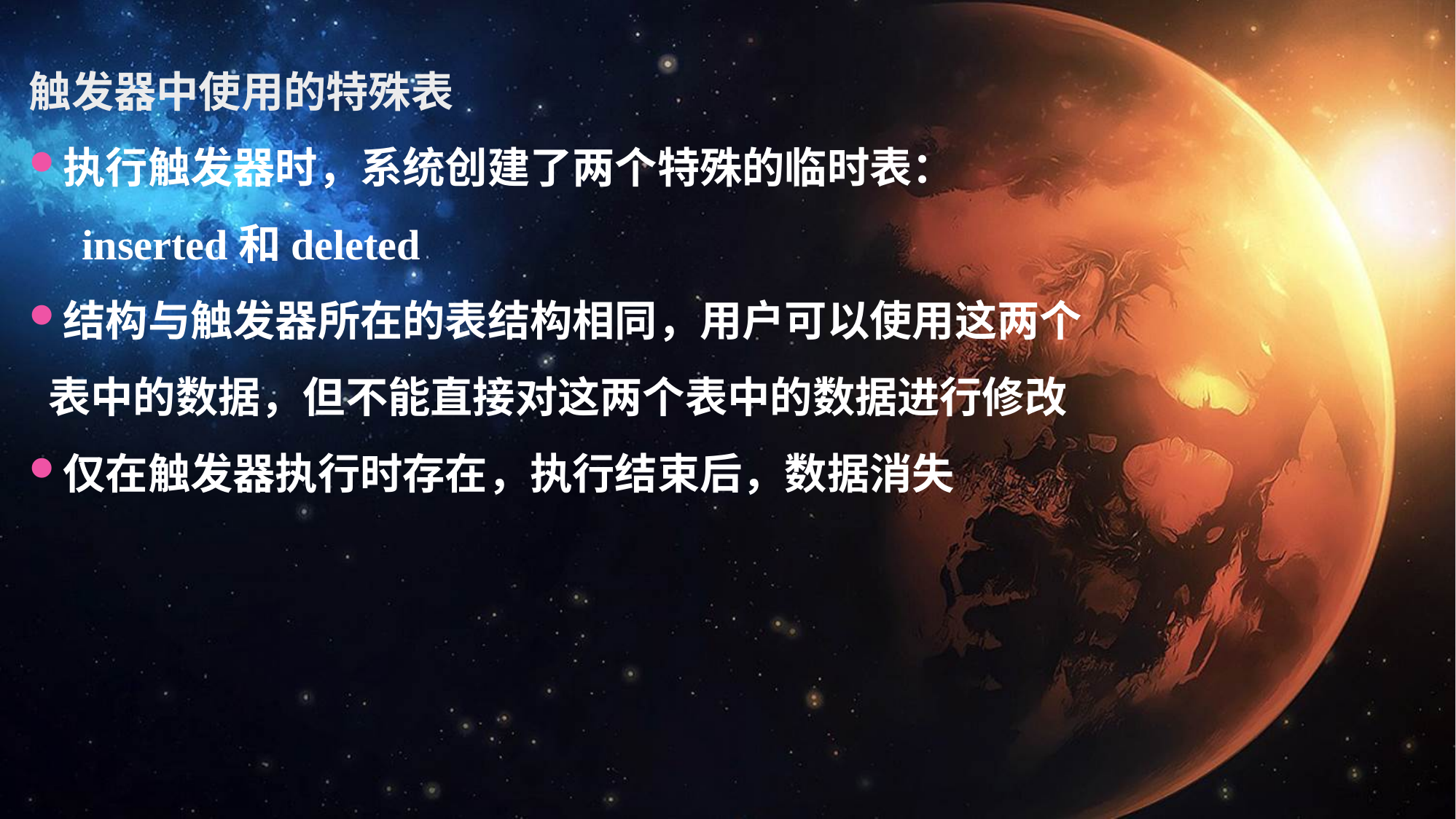

触发器中使用的特殊表
执行触发器时，系统创建了两个特殊的临时表：
     inserted和deleted
结构与触发器所在的表结构相同，用户可以使用这两个          表中的数据，但不能直接对这两个表中的数据进行修改
仅在触发器执行时存在，执行结束后，数据消失